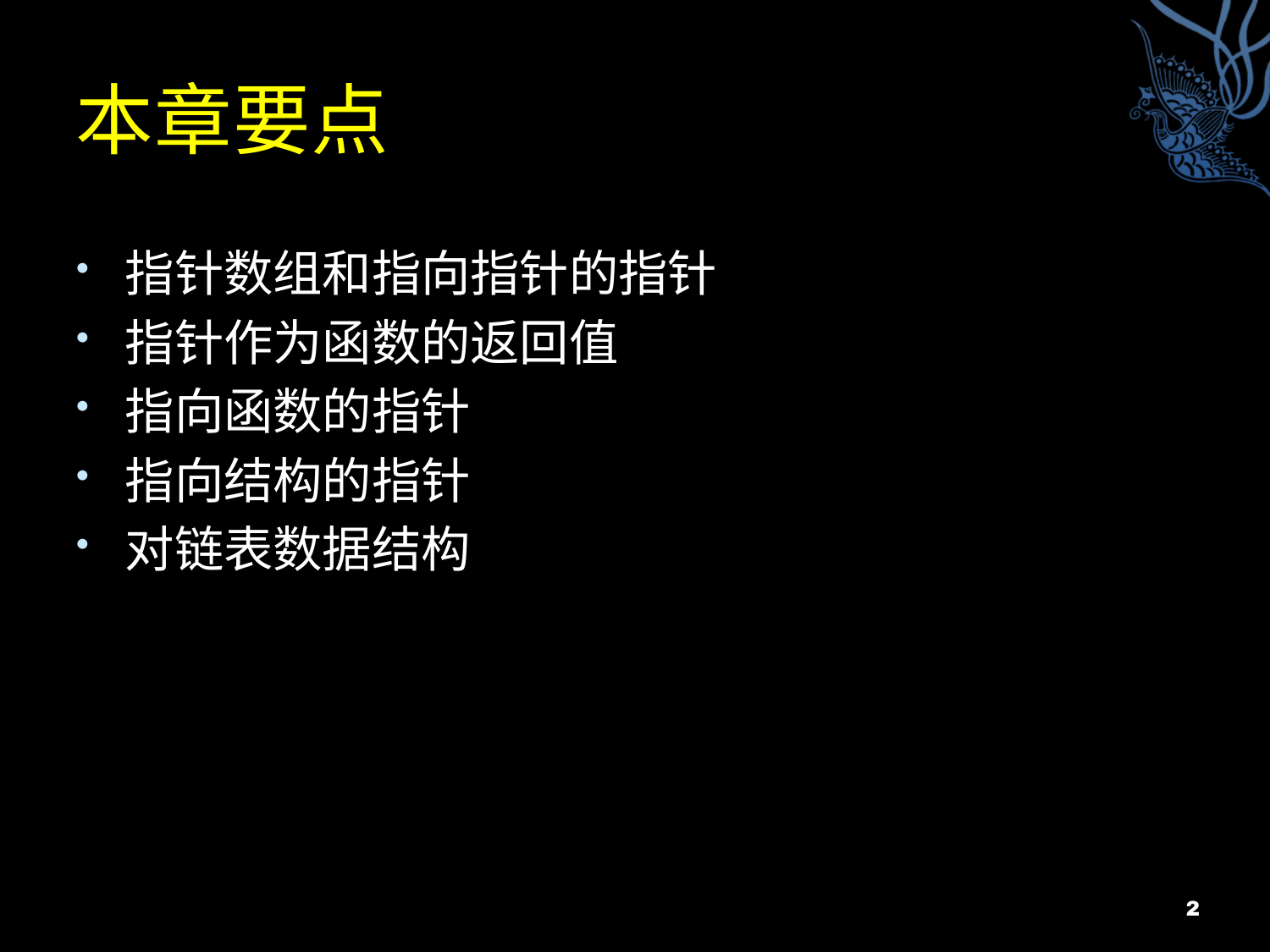

# 本章要点
指针数组和指向指针的指针
指针作为函数的返回值
指向函数的指针
指向结构的指针
对链表数据结构

2